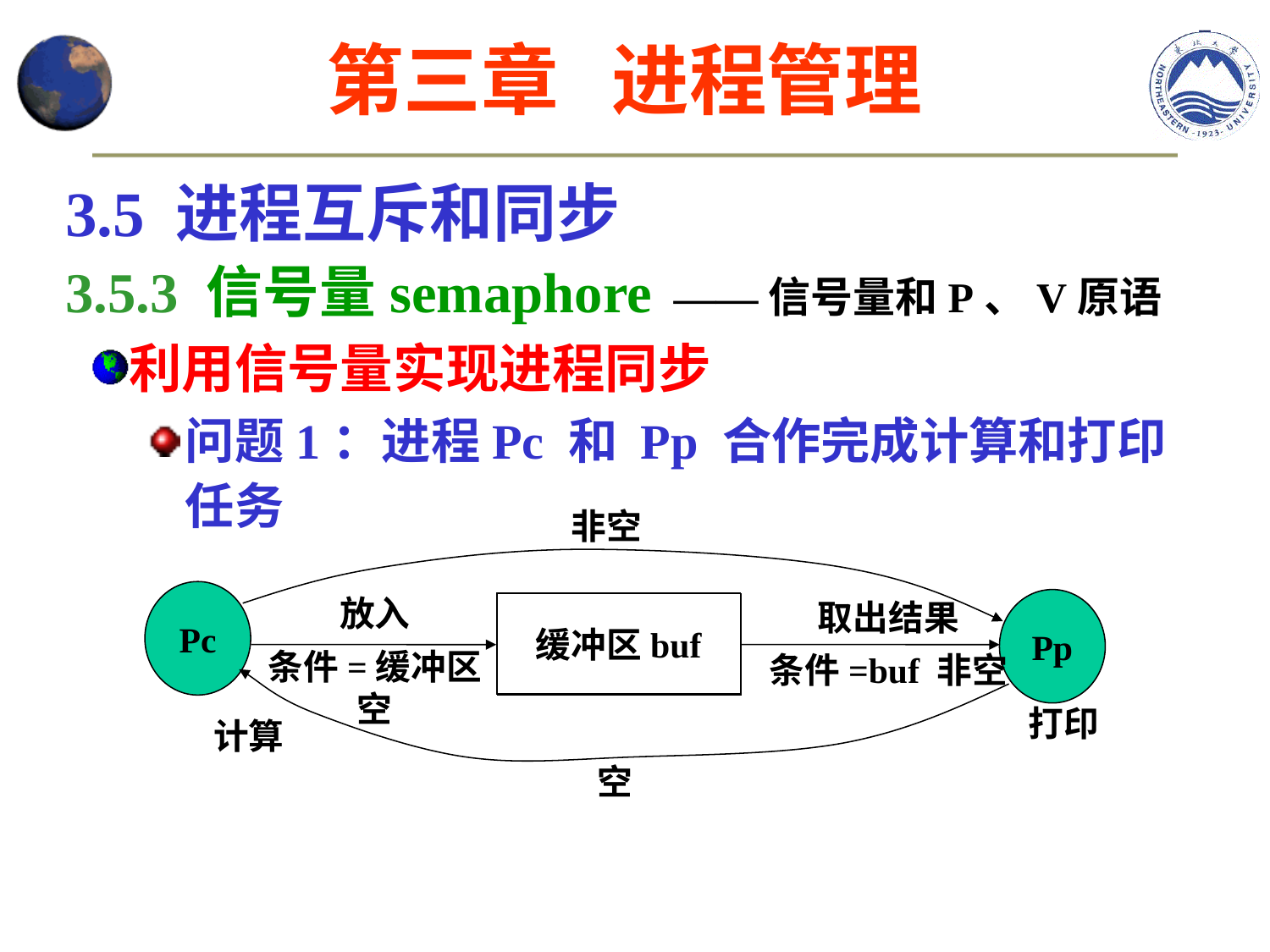

第三章   进程管理
3.5 进程互斥和同步
3.5.3 信号量semaphore  ——信号量和P、V原语
利用信号量实现进程同步
问题1：进程Pc 和 Pp 合作完成计算和打印任务
非空

Pc
放入
条件=缓冲区空
缓冲区buf

取出结果
条件=buf 非空
缓冲区buf

Pp
缓冲区buf

空
打印
计算